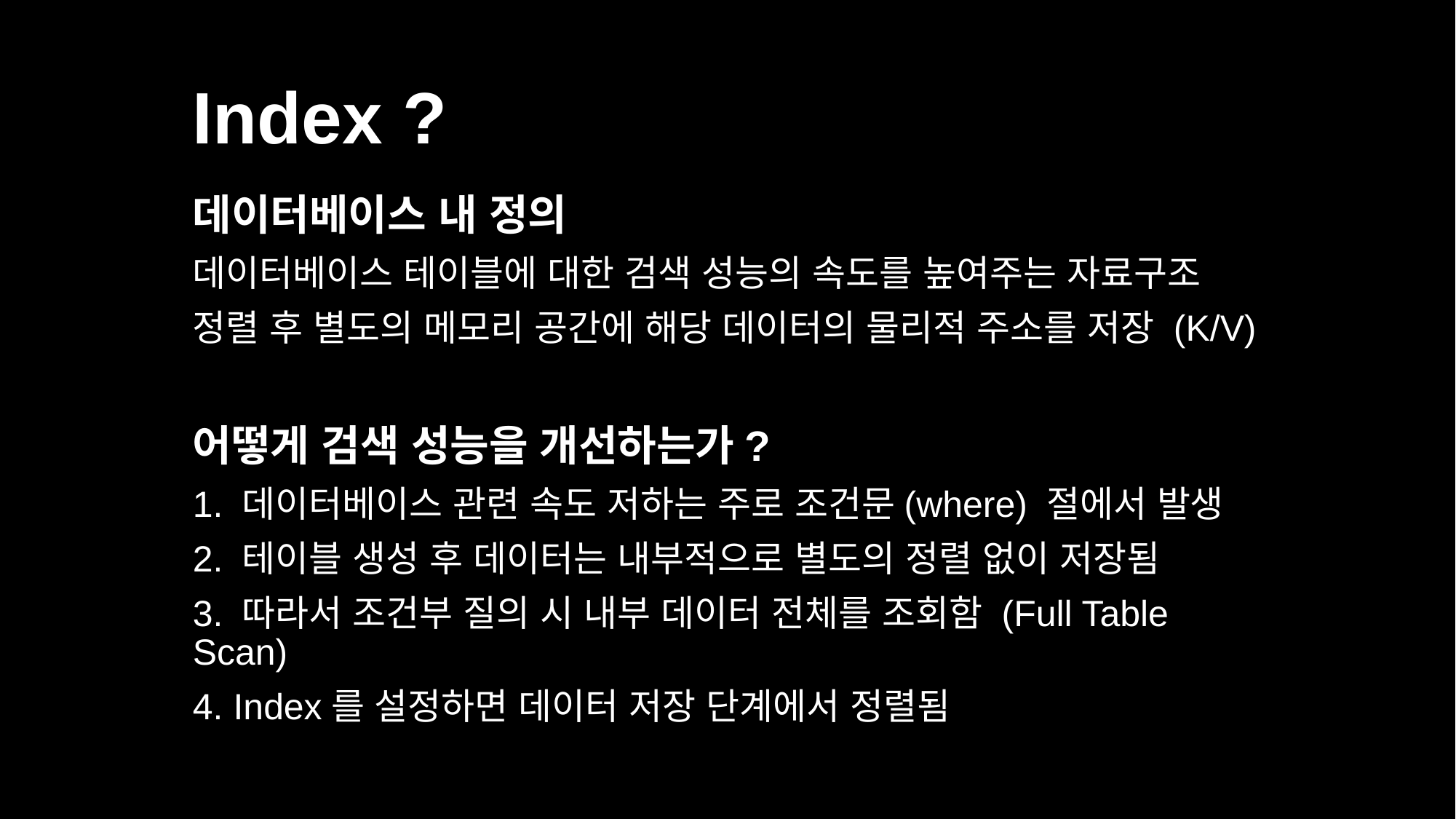

# Index ?
데이터베이스 내 정의
데이터베이스 테이블에 대한 검색 성능의 속도를 높여주는 자료구조
정렬 후 별도의 메모리 공간에 해당 데이터의 물리적 주소를 저장 (K/V)

어떻게 검색 성능을 개선하는가?
1. 데이터베이스 관련 속도 저하는 주로 조건문(where) 절에서 발생
2. 테이블 생성 후 데이터는 내부적으로 별도의 정렬 없이 저장됨
3. 따라서 조건부 질의 시 내부 데이터 전체를 조회함 (Full Table Scan)
4. Index를 설정하면 데이터 저장 단계에서 정렬됨